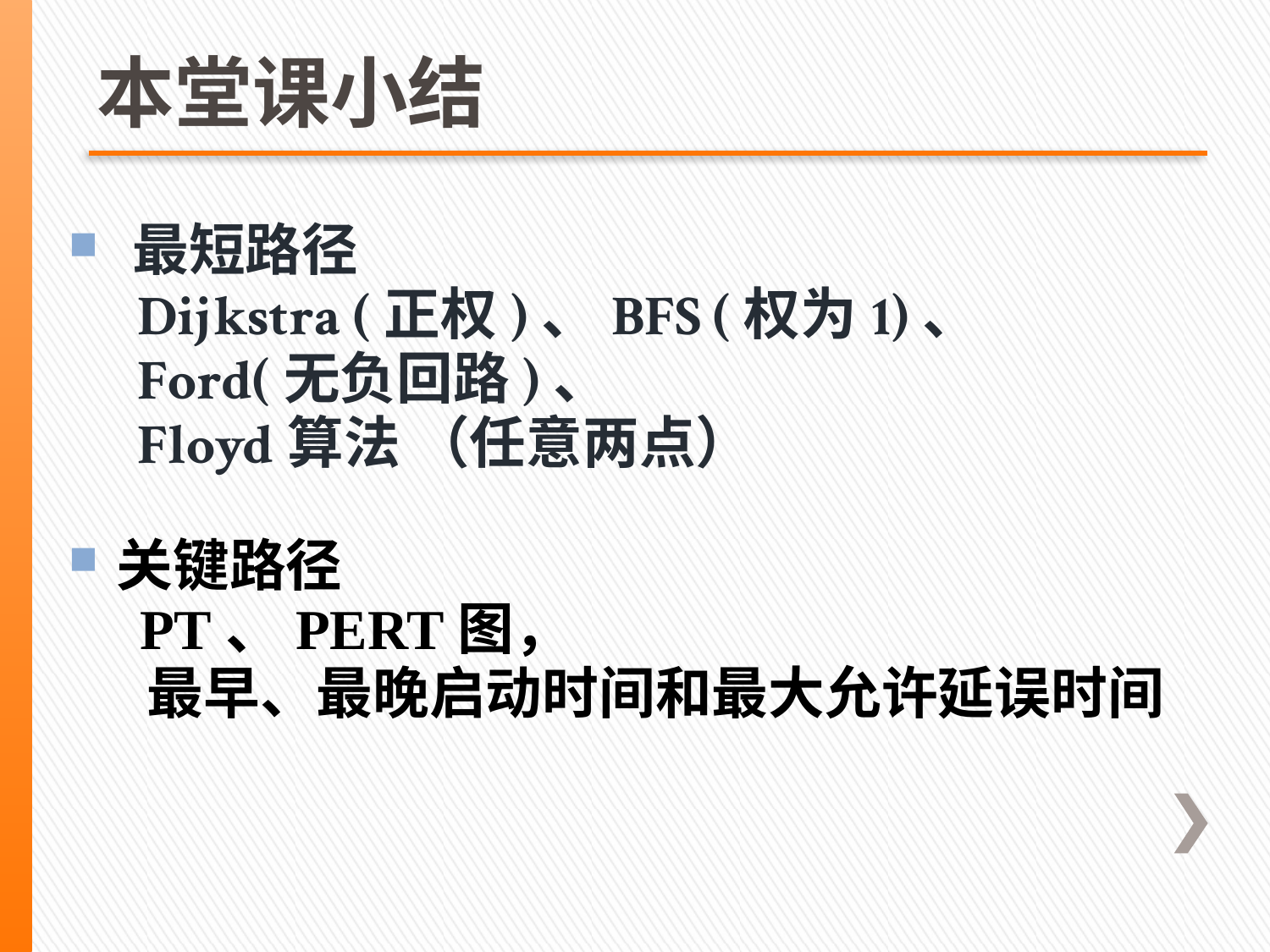

# 本堂课小结
最短路径
      Dijkstra (正权)、BFS (权为1)、
      Ford(无负回路)、
      Floyd算法 （任意两点）
关键路径
     PT、PERT图，
     最早、最晚启动时间和最大允许延误时间